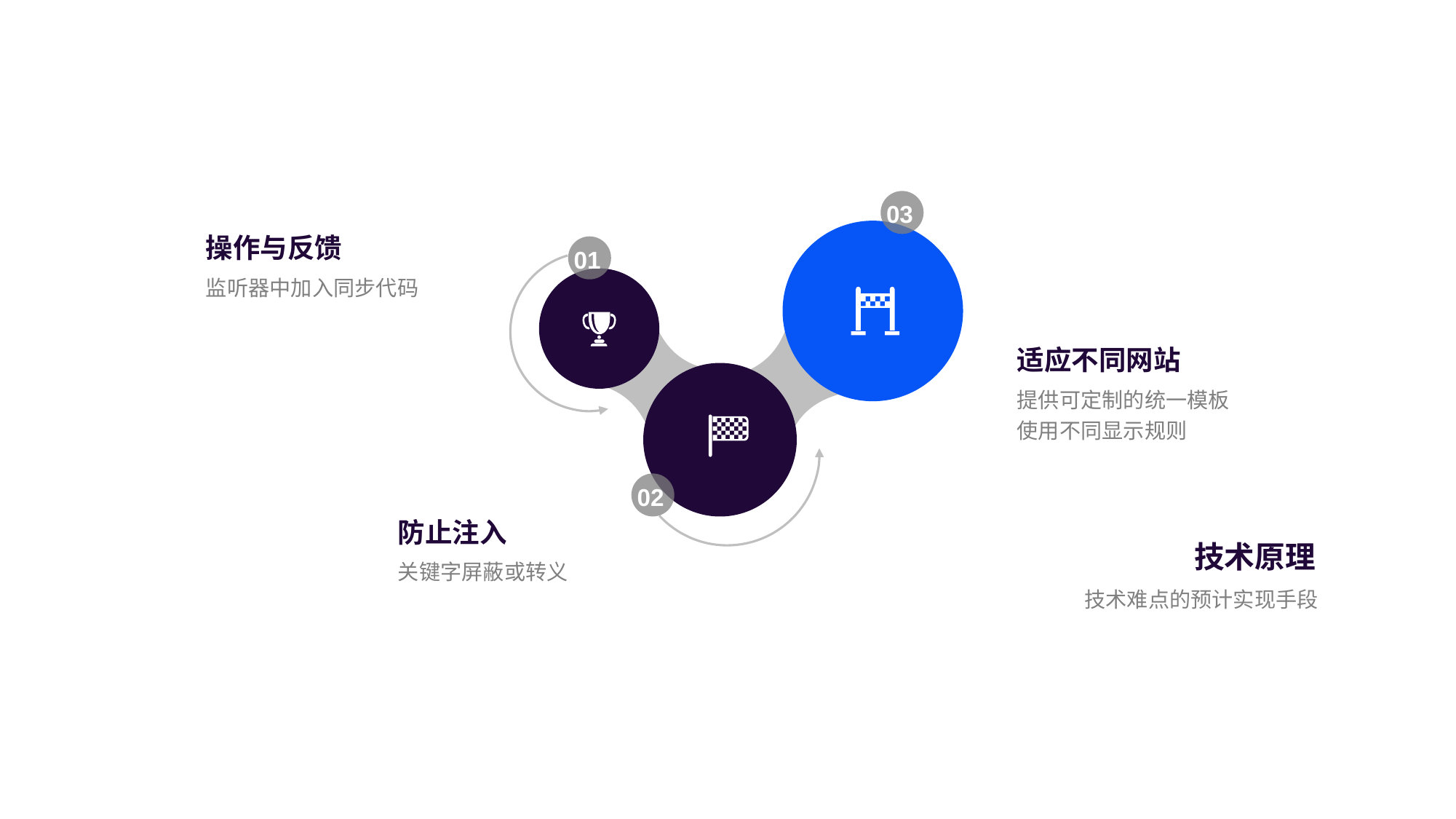

03

操作与反馈

01

监听器中加入同步代码

适应不同网站

提供可定制的统一模板
使用不同显示规则

02
防止注入
技术原理
关键字屏蔽或转义
技术难点的预计实现手段